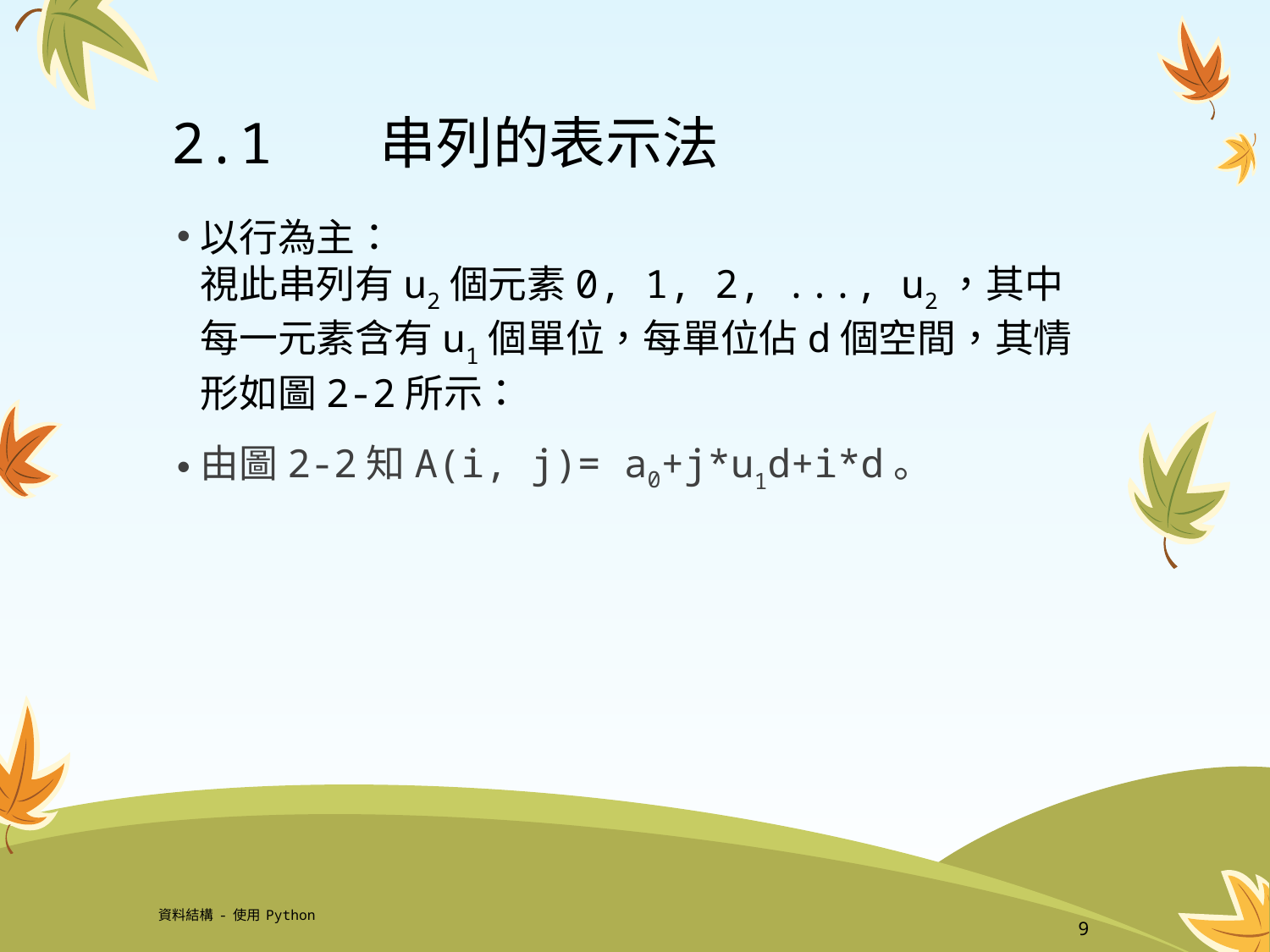

# 2.1	  串列的表示法
以行為主：
視此串列有u2個元素0, 1, 2, ..., u2，其中每一元素含有u1個單位，每單位佔d個空間，其情形如圖2-2所示：
由圖2-2知A(i, j)= a0+j*u1d+i*d。

資料結構-使用Python
9